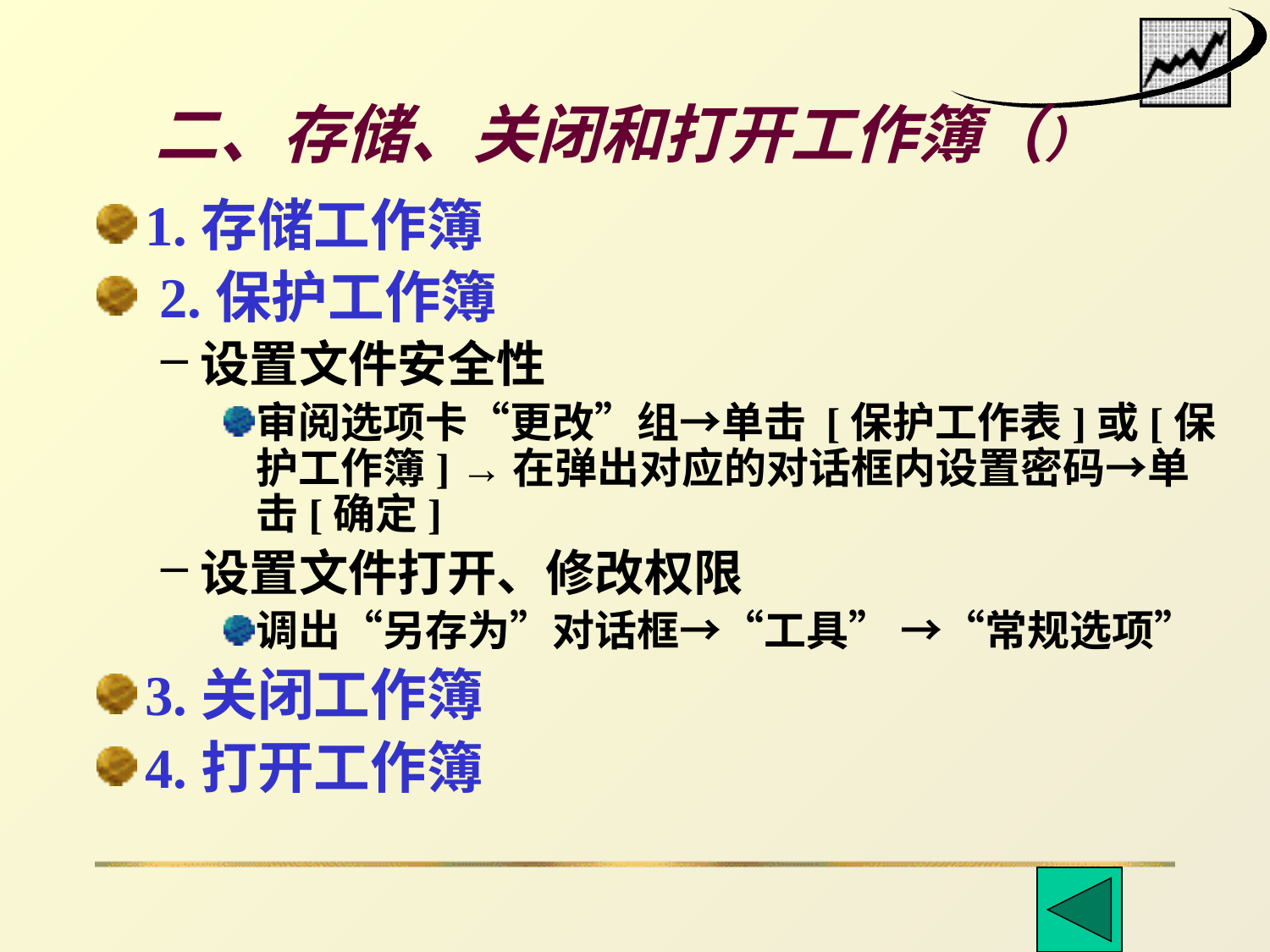

二、存储、关闭和打开工作簿（）
1.存储工作簿
 2.保护工作簿
设置文件安全性
审阅选项卡“更改”组→单击 [保护工作表]或[保护工作簿] →在弹出对应的对话框内设置密码→单击[确定]
设置文件打开、修改权限
调出“另存为”对话框→“工具” →“常规选项”
3.关闭工作簿
4.打开工作簿